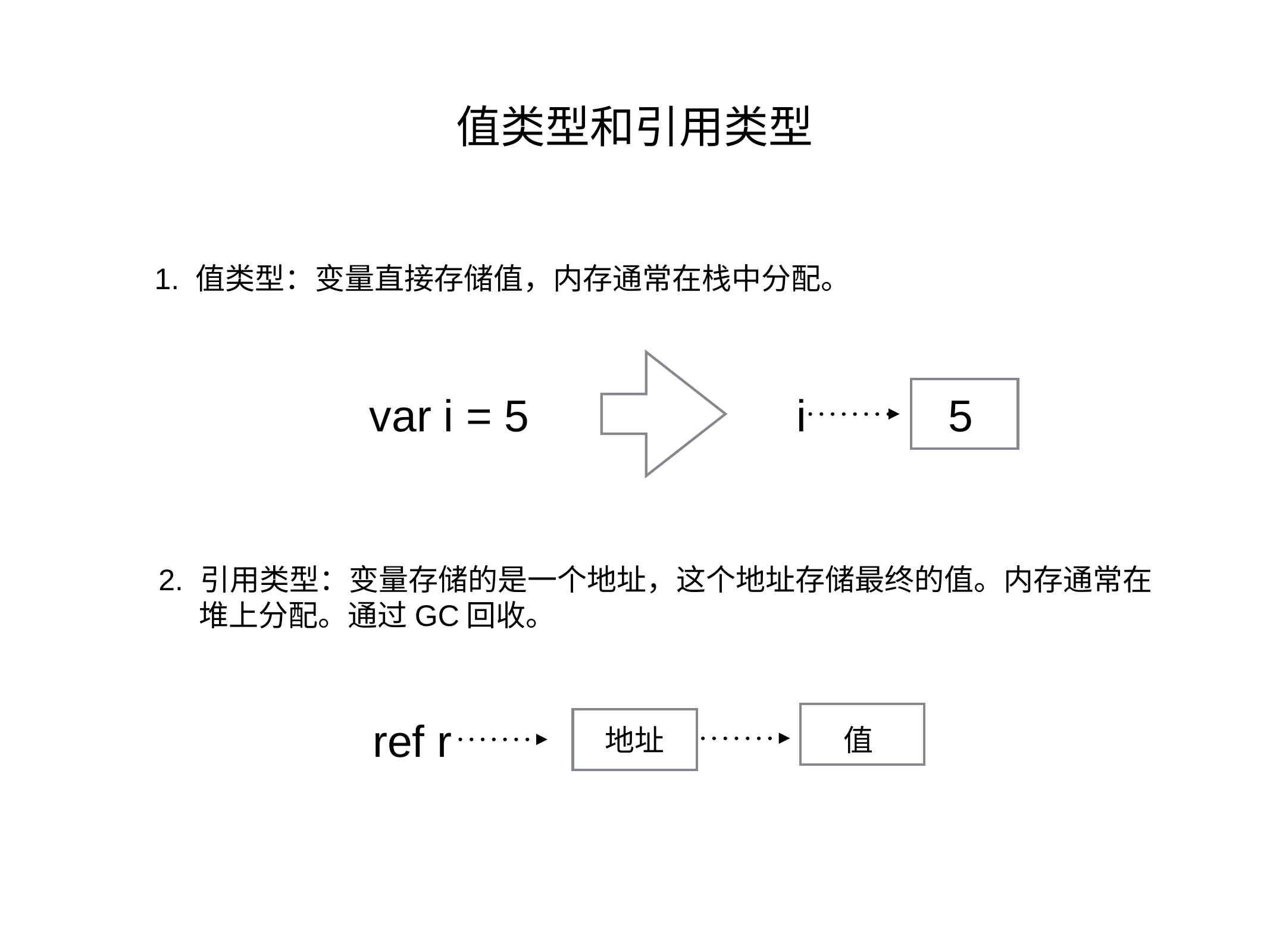

值类型和引用类型
值类型：变量直接存储值，内存通常在栈中分配。

var i = 5
i
5

引用类型：变量存储的是一个地址，这个地址存储最终的值。内存通常在
     堆上分配。通过GC回收。

ref r

地址
值